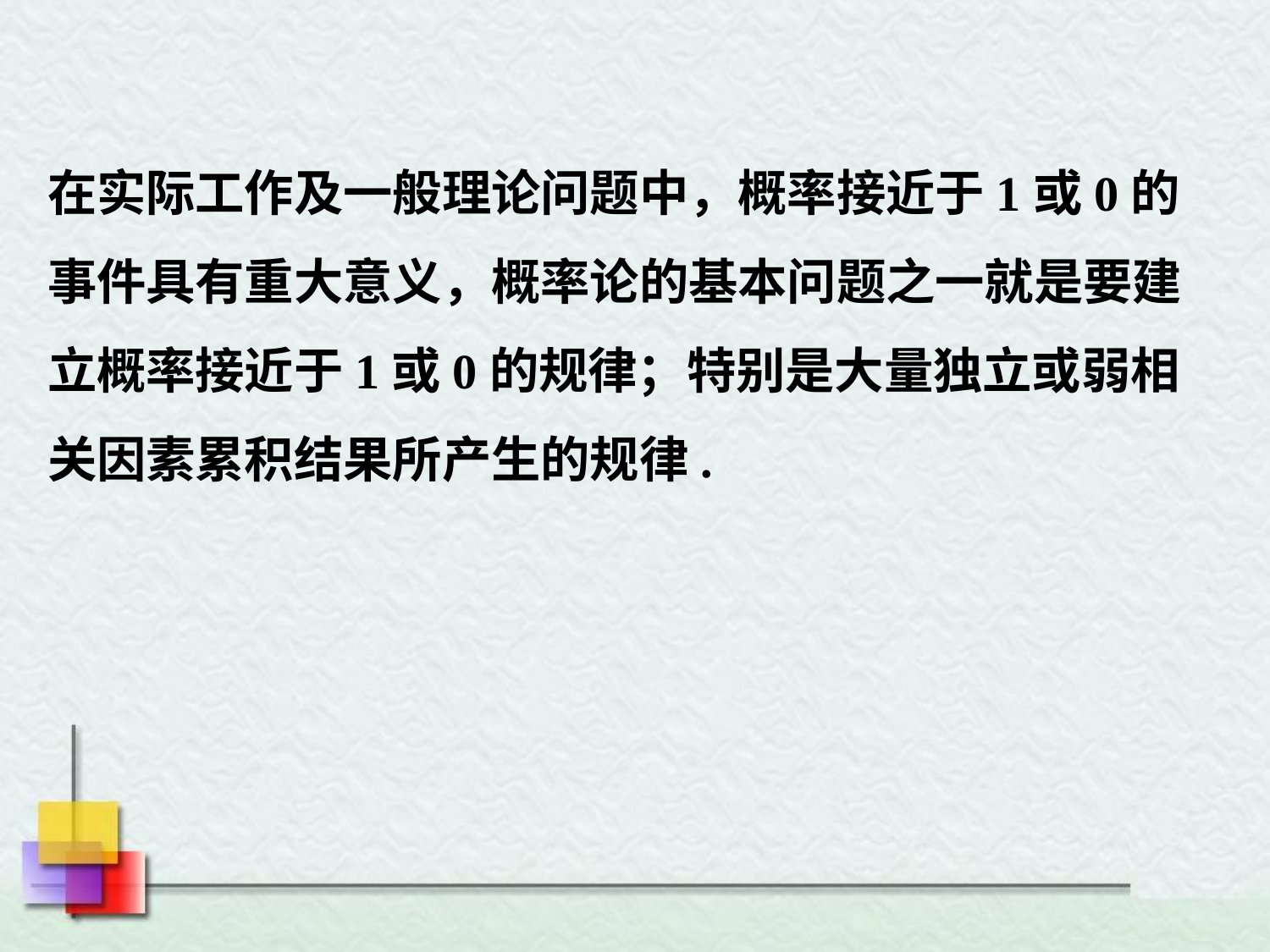

在实际工作及一般理论问题中，概率接近于1或0的事件具有重大意义，概率论的基本问题之一就是要建立概率接近于1或0的规律；特别是大量独立或弱相关因素累积结果所产生的规律.